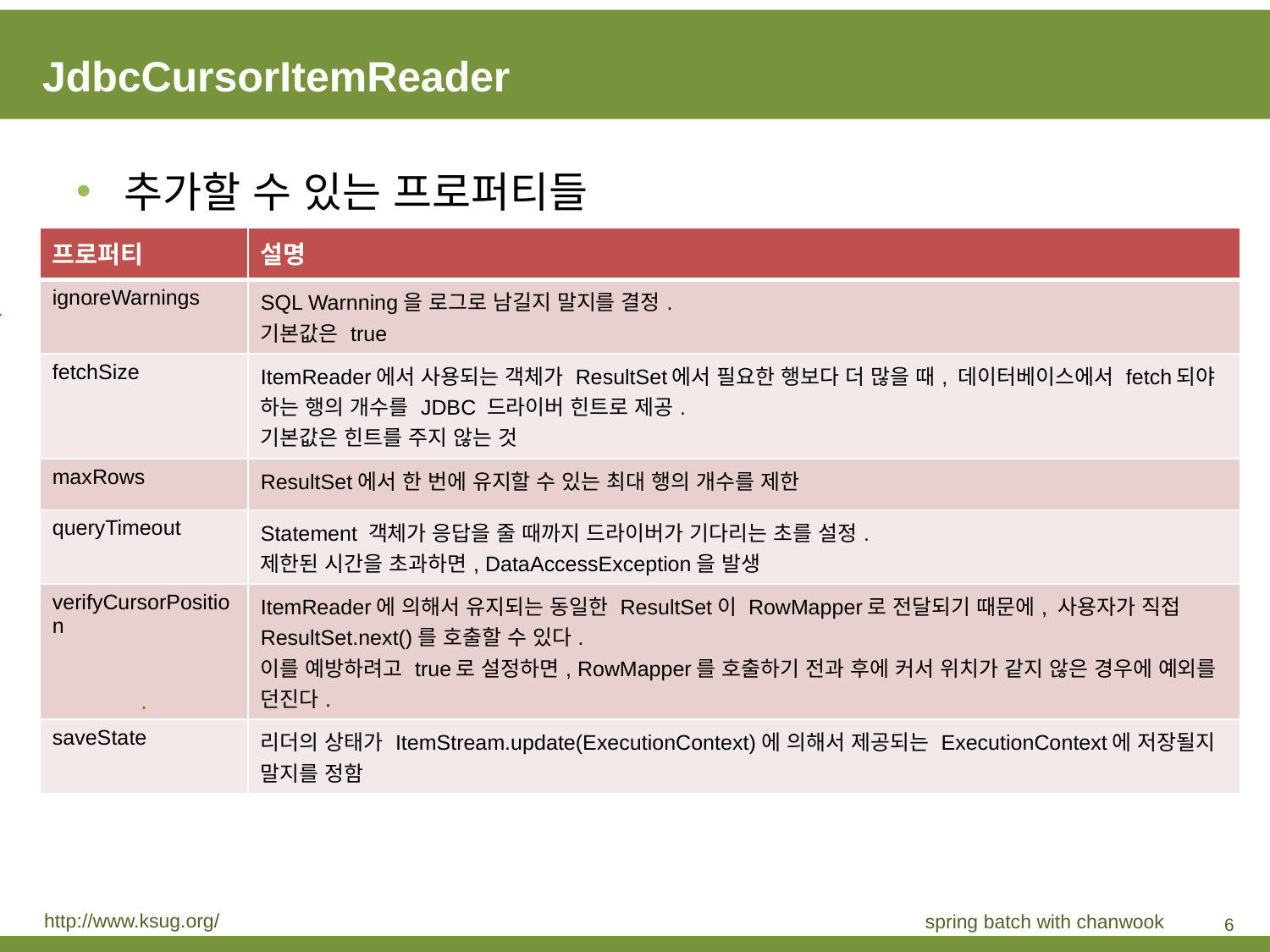

# JdbcCursorItemReader
추가할 수 있는 프로퍼티들
| 프로퍼티 | 설명 |
| --- | --- |
| ignoreWarnings | SQL Warnning을 로그로 남길지 말지를 결정. 기본값은 true |
| fetchSize | ItemReader에서 사용되는 객체가 ResultSet에서 필요한 행보다 더 많을 때, 데이터베이스에서 fetch되야 하는 행의 개수를 JDBC 드라이버 힌트로 제공. 기본값은 힌트를 주지 않는 것 |
| maxRows | ResultSet에서 한 번에 유지할 수 있는 최대 행의 개수를 제한 |
| queryTimeout | Statement 객체가 응답을 줄 때까지 드라이버가 기다리는 초를 설정. 제한된 시간을 초과하면, DataAccessException을 발생 |
| verifyCursorPosition | ItemReader에 의해서 유지되는 동일한 ResultSet이 RowMapper로 전달되기 때문에, 사용자가 직접 ResultSet.next()를 호출할 수 있다. 이를 예방하려고 true로 설정하면, RowMapper를 호출하기 전과 후에 커서 위치가 같지 않은 경우에 예외를 던진다. |
| saveState | 리더의 상태가 ItemStream.update(ExecutionContext)에 의해서 제공되는 ExecutionContext에 저장될지 말지를 정함 |
http://www.ksug.org/
spring batch with chanwook
6